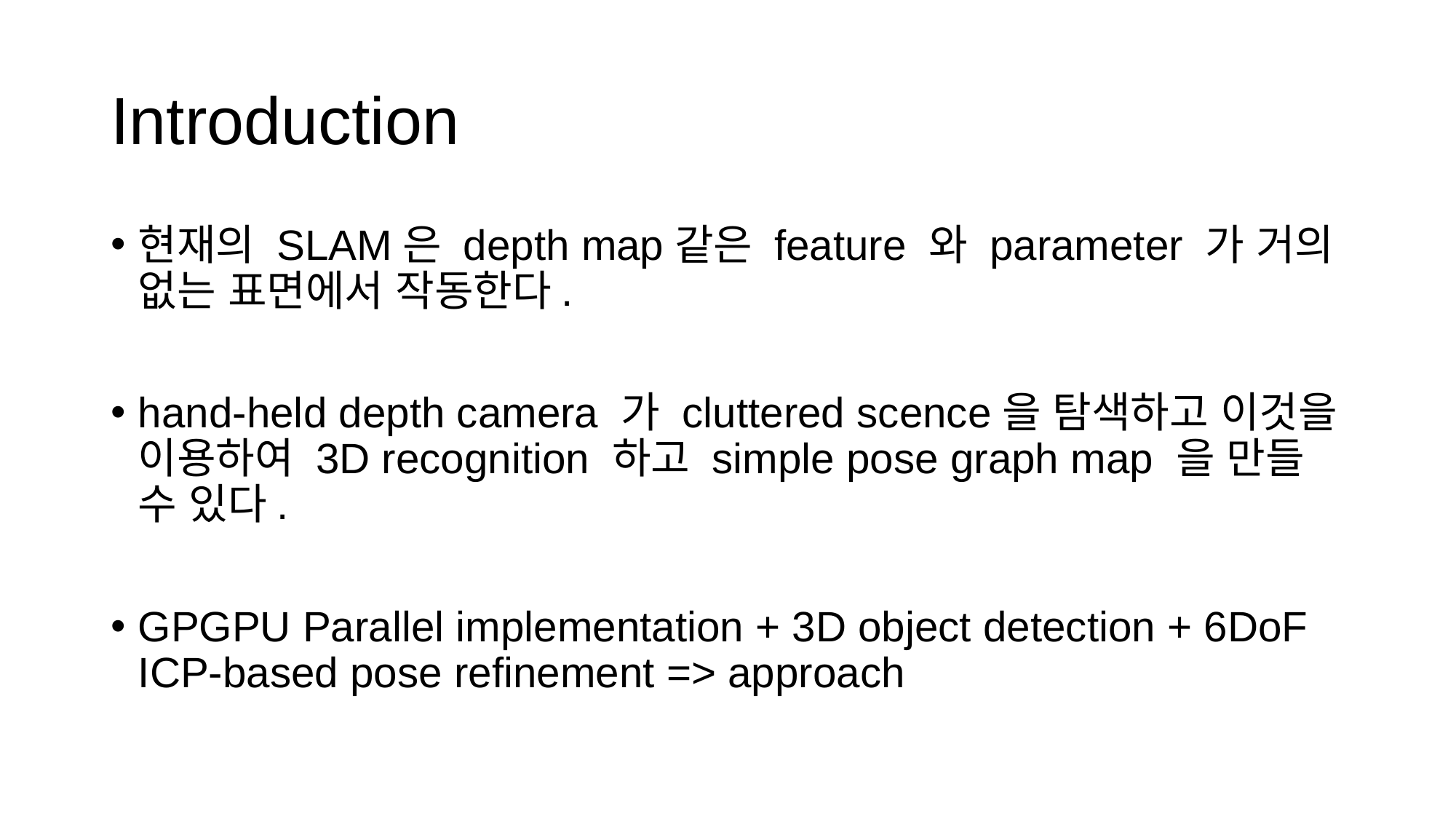

# Introduction
현재의 SLAM은 depth map같은 feature 와 parameter 가 거의 없는 표면에서 작동한다.

hand-held depth camera 가 cluttered scence을 탐색하고 이것을 이용하여 3D recognition 하고 simple pose graph map 을 만들 수 있다.

GPGPU Parallel implementation + 3D object detection + 6DoF ICP-based pose refinement => approach